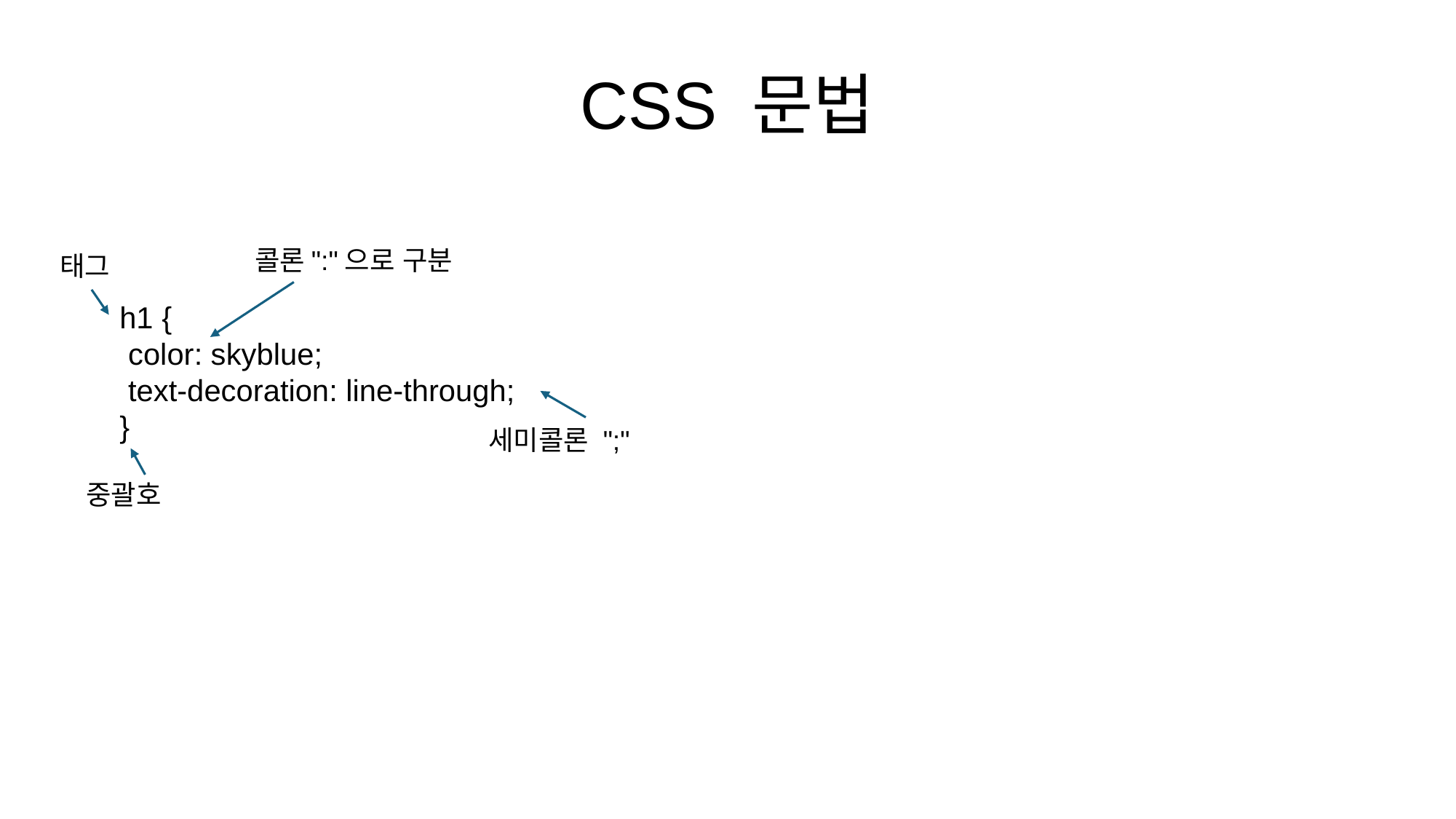

CSS 문법
콜론":"으로 구분
태그
h1 {
 color: skyblue;
 text-decoration: line-through;
}
세미콜론 ";"
중괄호